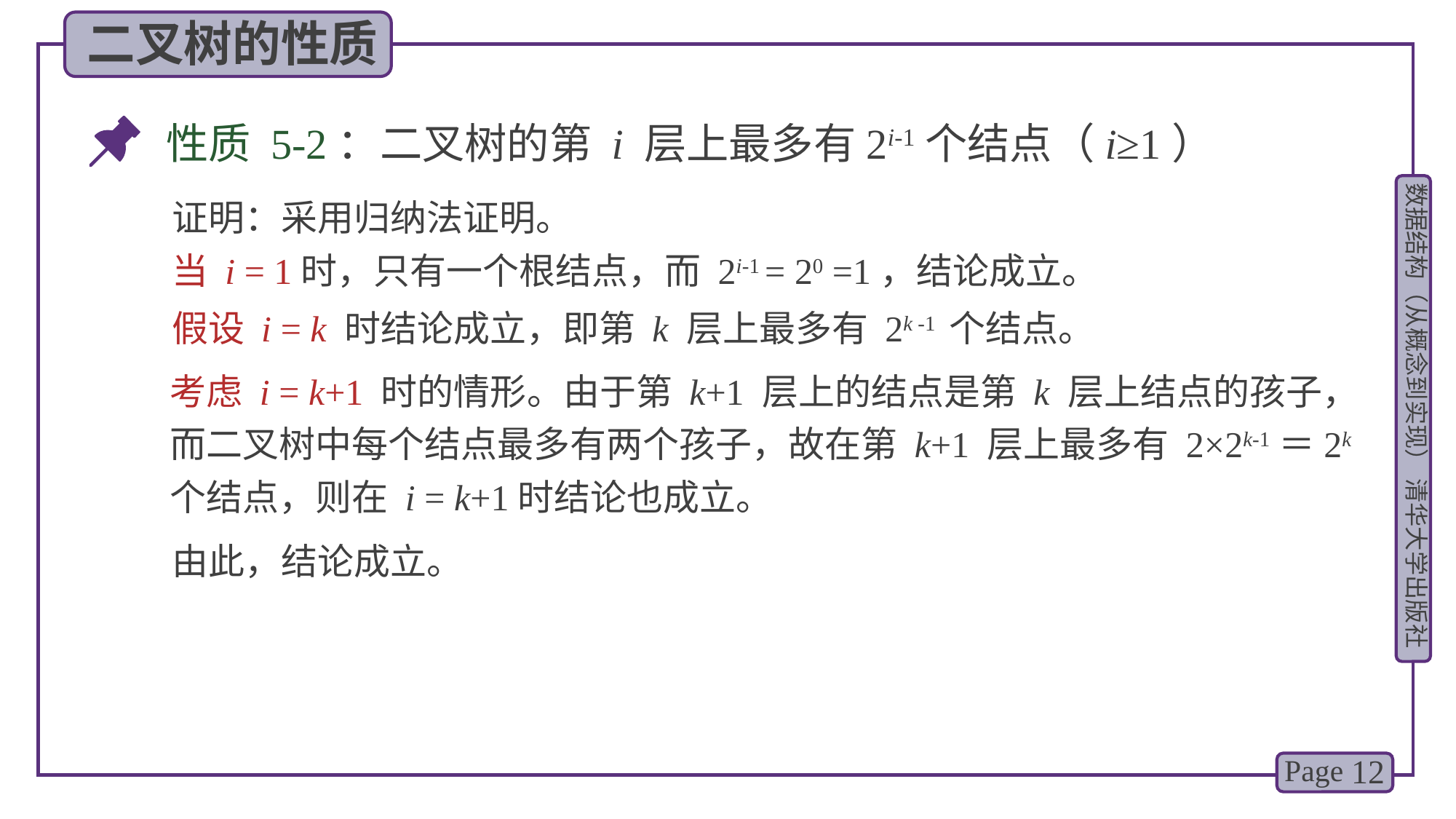

二叉树的性质

性质 5-2：二叉树的第 i 层上最多有2i-1个结点（i≥1）

证明：采用归纳法证明。
当 i = 1时，只有一个根结点，而 2i-1 = 20 =1，结论成立。
假设 i = k 时结论成立，即第 k 层上最多有 2k -1 个结点。
考虑 i = k+1 时的情形。由于第 k+1 层上的结点是第 k 层上结点的孩子，而二叉树中每个结点最多有两个孩子，故在第 k+1 层上最多有 2×2k-1＝2k 个结点，则在 i = k+1时结论也成立。
由此，结论成立。